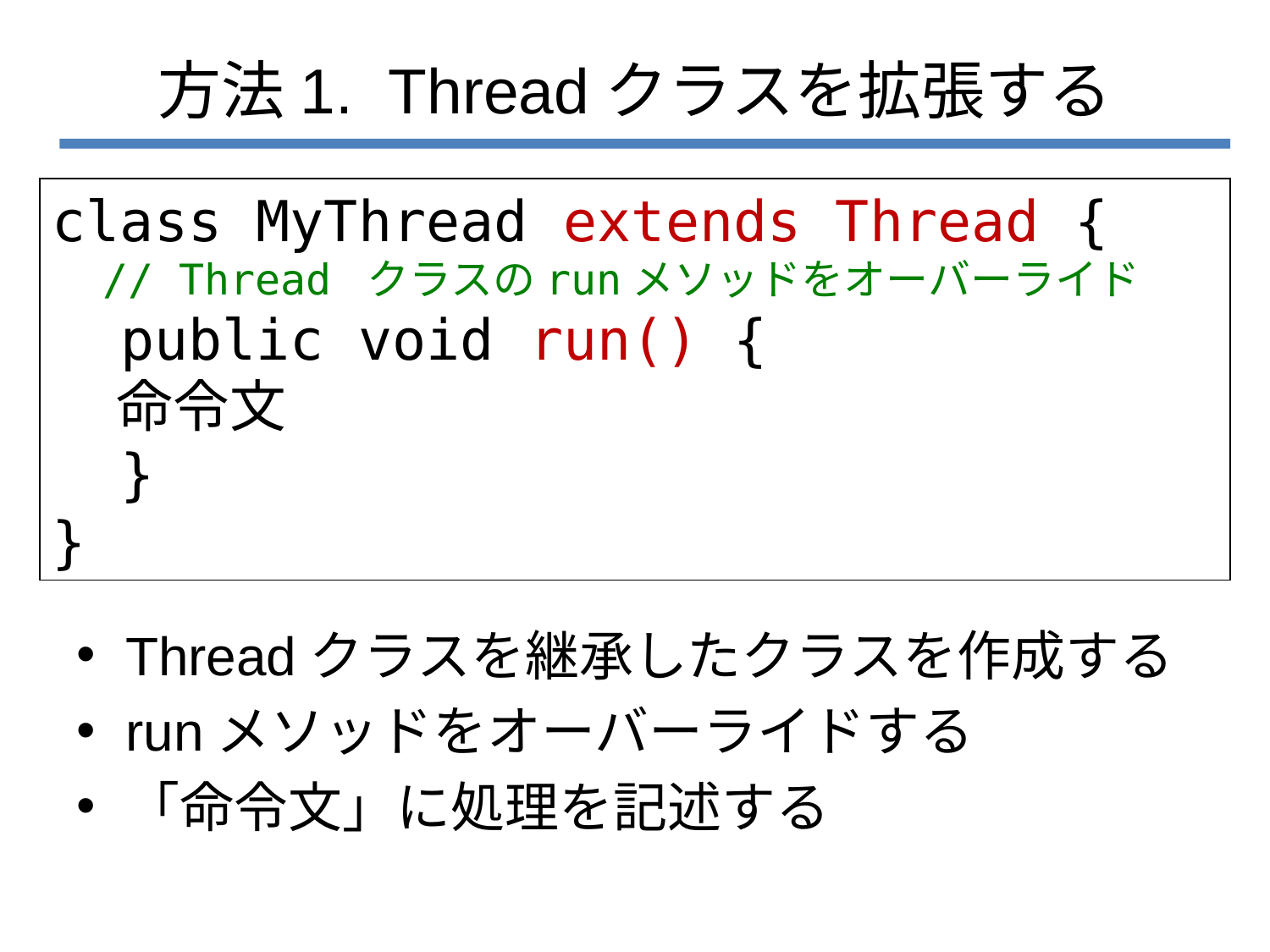

# 方法1.  Threadクラスを拡張する
class MyThread extends Thread {
  // Thread クラスのrunメソッドをオーバーライド
  public void run() {
    命令文
  }
}
Threadクラスを継承したクラスを作成する
runメソッドをオーバーライドする
「命令文」に処理を記述する